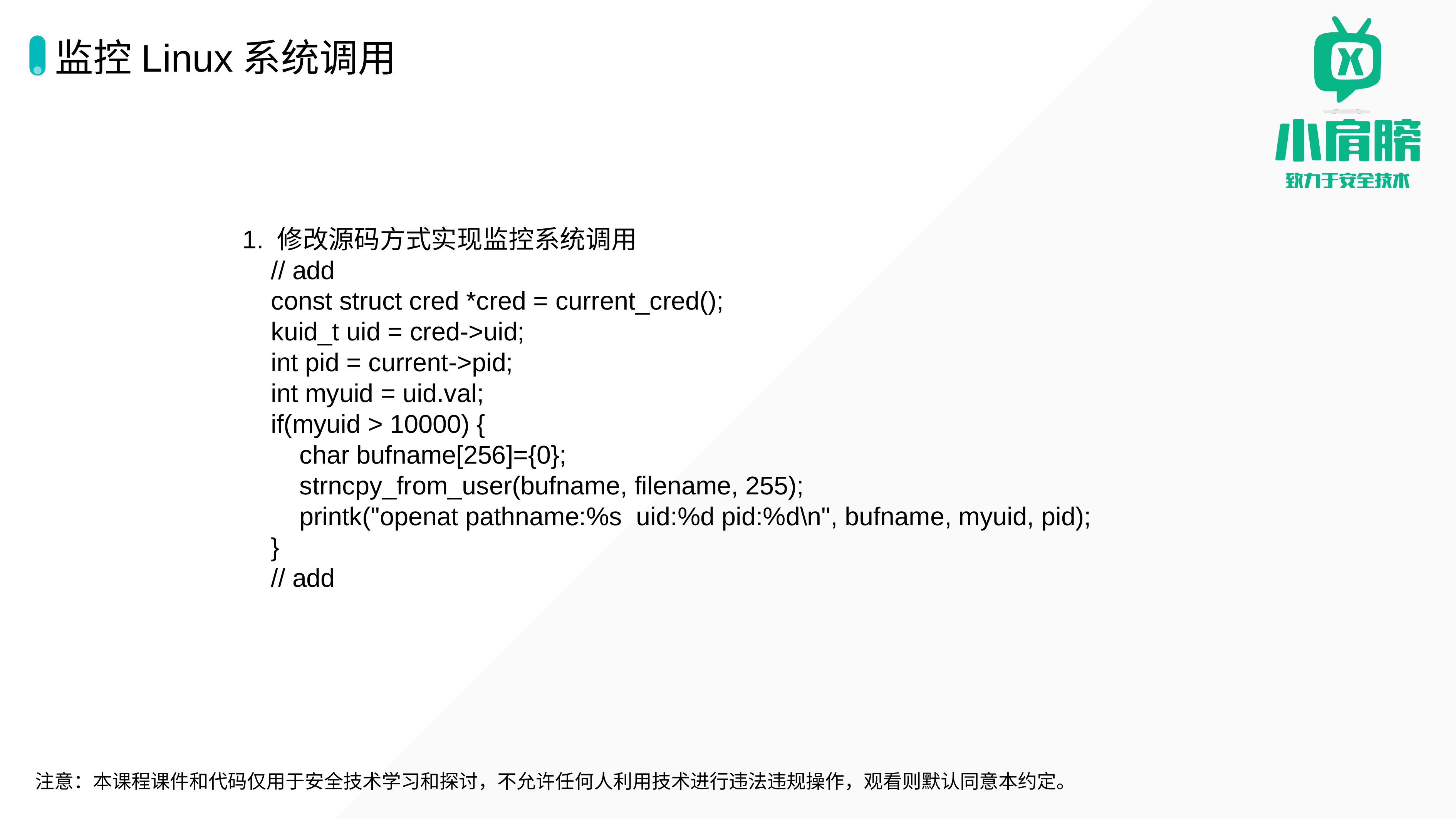

# 监控Linux系统调用
1. 修改源码方式实现监控系统调用
    // add
    const struct cred *cred = current_cred();
    kuid_t uid = cred->uid;
    int pid = current->pid;
    int myuid = uid.val;
    if(myuid > 10000) {
        char bufname[256]={0};
        strncpy_from_user(bufname, filename, 255);
        printk("openat pathname:%s  uid:%d pid:%d\n", bufname, myuid, pid);
    }
    // add